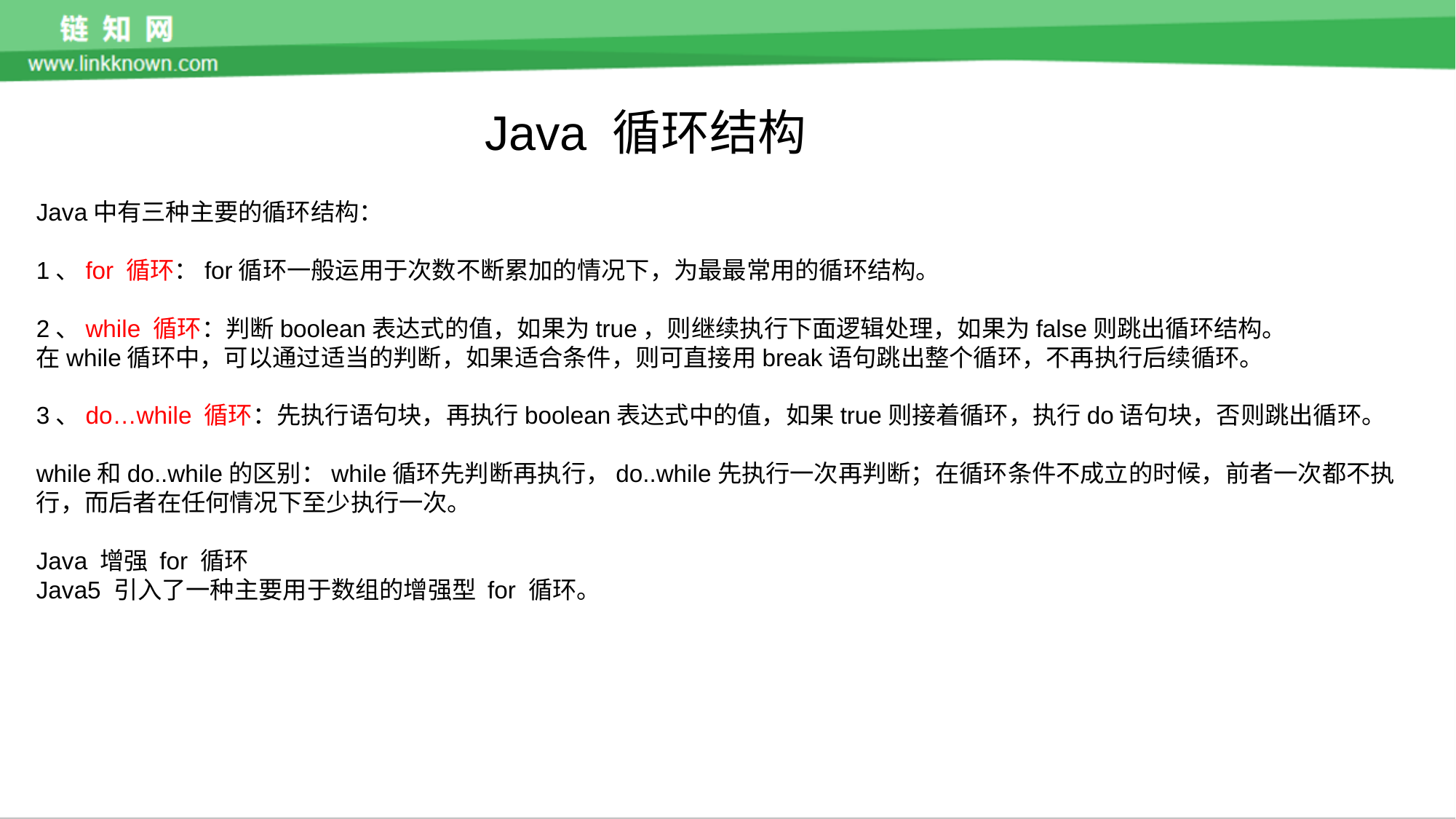

Java 循环结构
Java中有三种主要的循环结构：

1、for 循环：for循环一般运用于次数不断累加的情况下，为最最常用的循环结构。

2、while 循环：判断boolean表达式的值，如果为true，则继续执行下面逻辑处理，如果为false则跳出循环结构。
在while循环中，可以通过适当的判断，如果适合条件，则可直接用break语句跳出整个循环，不再执行后续循环。

3、do…while 循环：先执行语句块，再执行boolean表达式中的值，如果true则接着循环，执行do语句块，否则跳出循环。

while和do..while的区别：while循环先判断再执行，do..while先执行一次再判断；在循环条件不成立的时候，前者一次都不执行，而后者在任何情况下至少执行一次。

Java 增强 for 循环
Java5 引入了一种主要用于数组的增强型 for 循环。